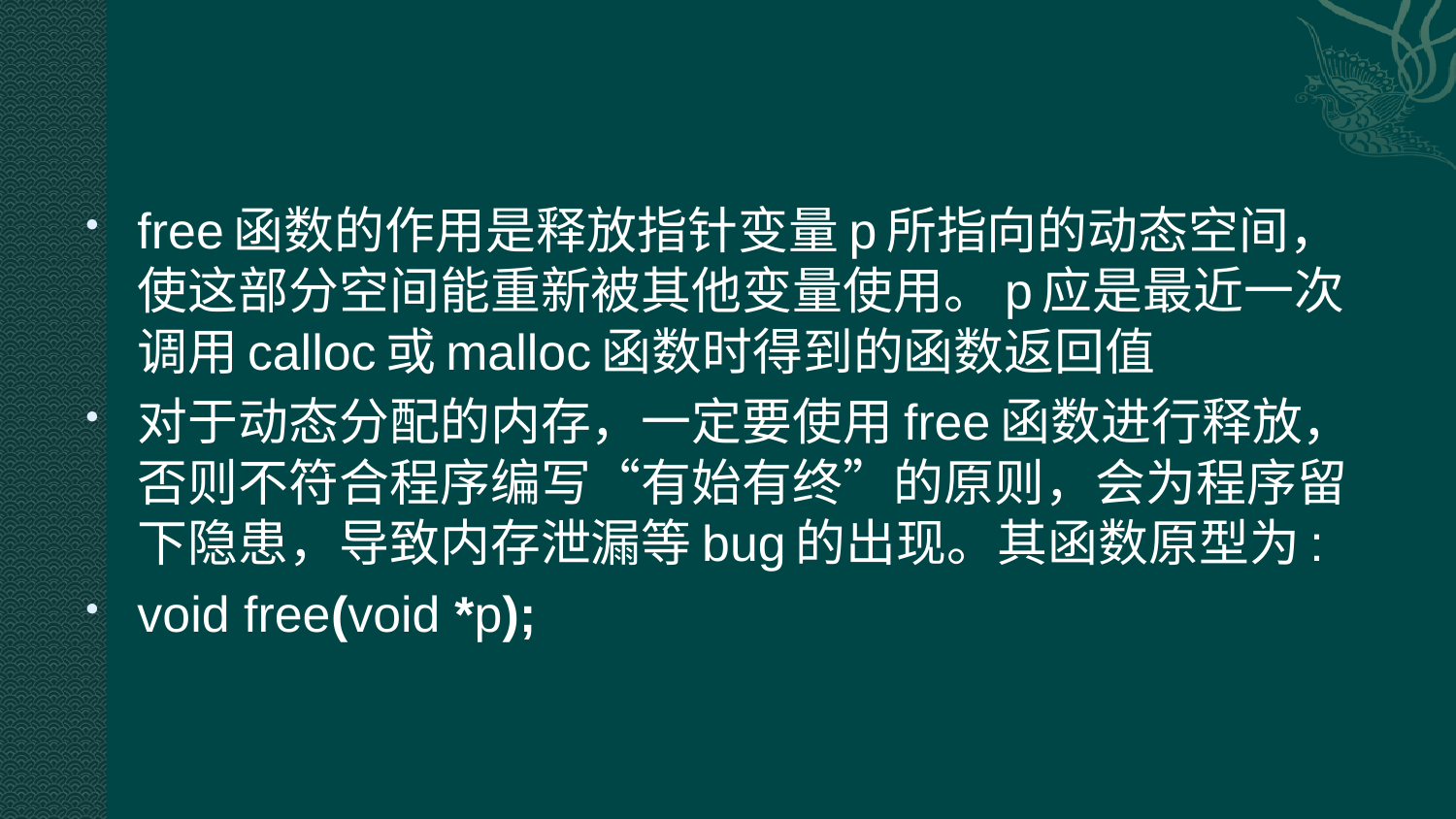

#
free函数的作用是释放指针变量p所指向的动态空间，使这部分空间能重新被其他变量使用。p应是最近一次调用calloc或malloc函数时得到的函数返回值
对于动态分配的内存，一定要使用free函数进行释放，否则不符合程序编写“有始有终”的原则，会为程序留下隐患，导致内存泄漏等bug的出现。其函数原型为:
void free(void *p);